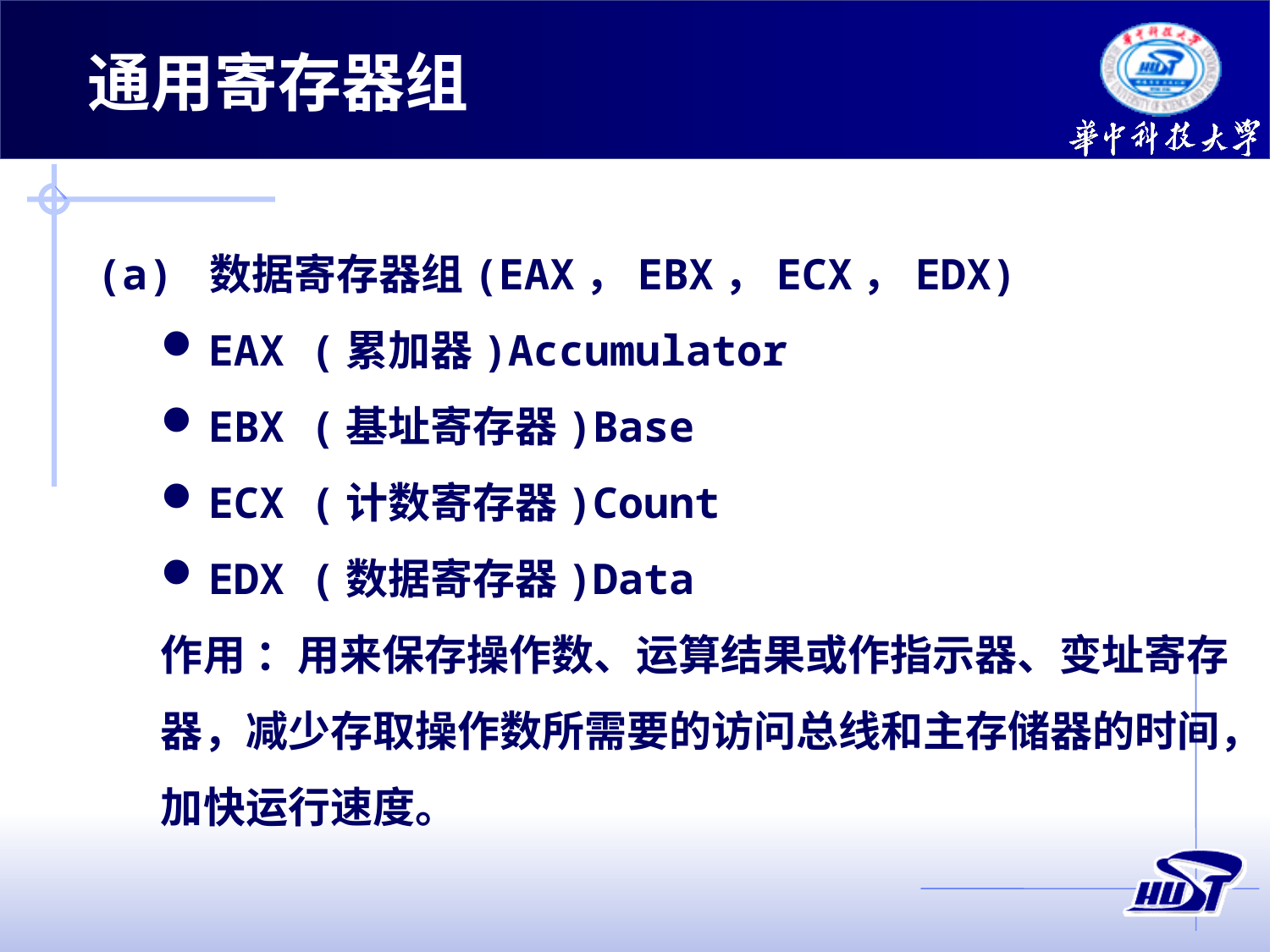

通用寄存器组
(a) 数据寄存器组(EAX，EBX，ECX，EDX)
EAX (累加器)Accumulator
EBX (基址寄存器)Base
ECX (计数寄存器)Count
EDX (数据寄存器)Data
作用 ：用来保存操作数、运算结果或作指示器、变址寄存器，减少存取操作数所需要的访问总线和主存储器的时间，加快运行速度。